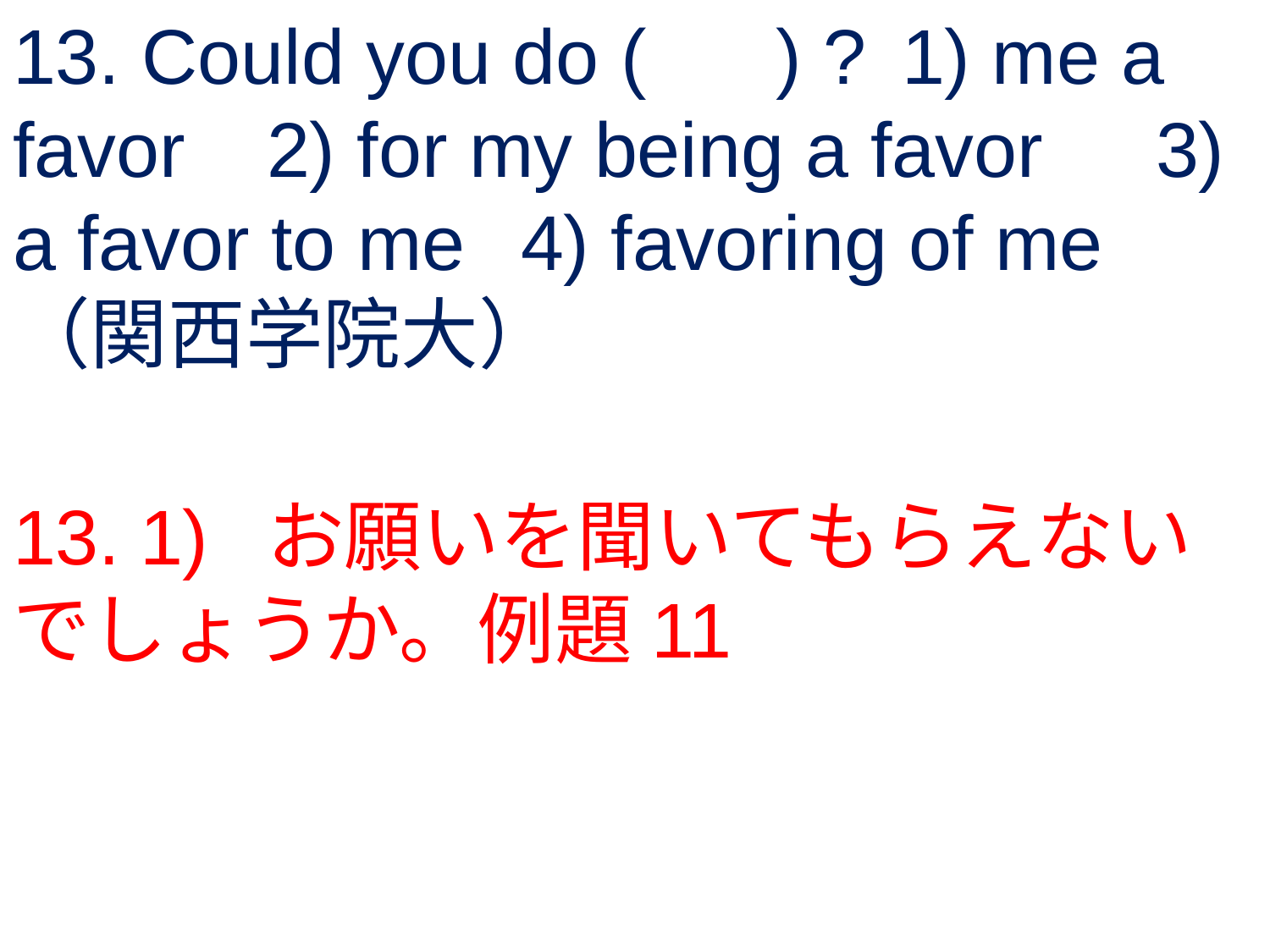

# 13. Could you do (      ) ?	1) me a favor	2) for my being a favor	3) a favor to me	4) favoring of me	（関西学院大）
13.	1) 	お願いを聞いてもらえないでしょうか。例題11